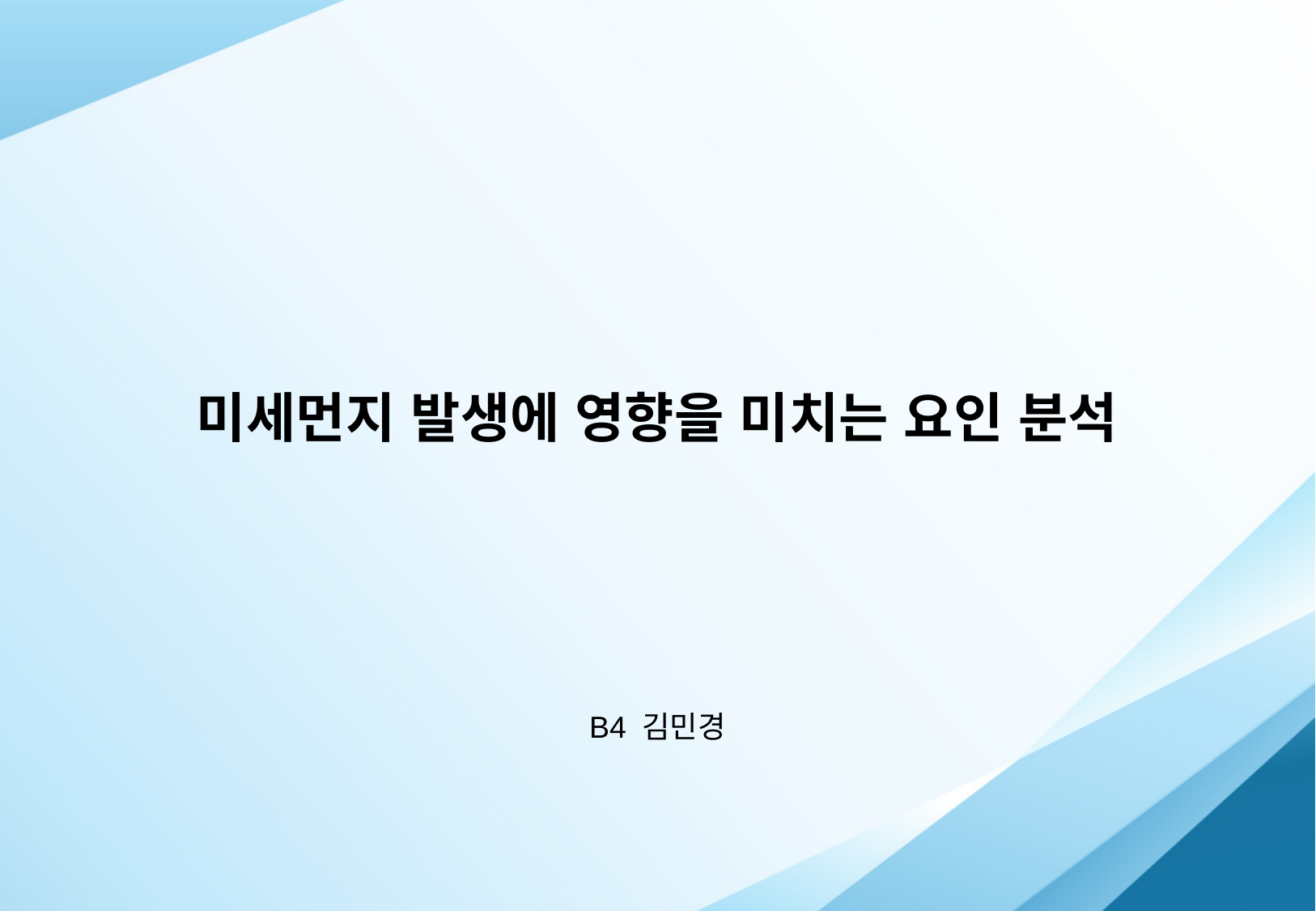

미세먼지 발생에 영향을 미치는 요인 분석
B4 김민경